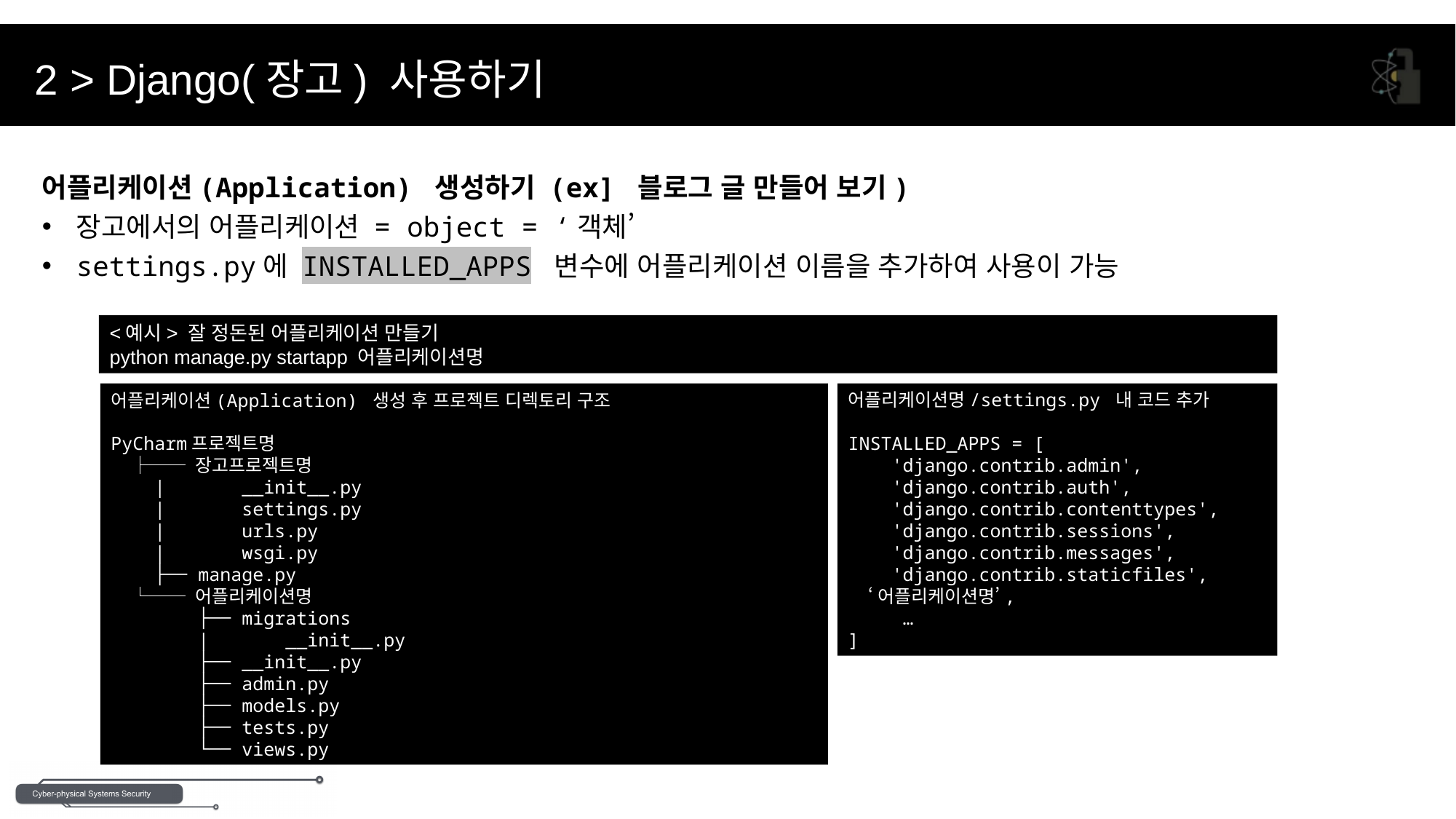

2 > Django(장고) 사용하기
어플리케이션(Application) 생성하기 (ex] 블로그 글 만들어 보기)
장고에서의 어플리케이션 = object = ‘객체’
settings.py에 INSTALLED_APPS 변수에 어플리케이션 이름을 추가하여 사용이 가능

<예시> 잘 정돈된 어플리케이션 만들기
python manage.py startapp 어플리케이션명
어플리케이션(Application) 생성 후 프로젝트 디렉토리 구조

PyCharm프로젝트명
    ├── 장고프로젝트명
    |       __init__.py
    |       settings.py
    |       urls.py
    |       wsgi.py
    ├── manage.py
    └── 어플리케이션명
        ├── migrations
        |       __init__.py
        ├── __init__.py
        ├── admin.py
        ├── models.py
        ├── tests.py
        └── views.py
어플리케이션명/settings.py 내 코드 추가

INSTALLED_APPS = [
    'django.contrib.admin',
    'django.contrib.auth',
    'django.contrib.contenttypes',
    'django.contrib.sessions',
    'django.contrib.messages',
    'django.contrib.staticfiles',
    ‘어플리케이션명’,
     …
]